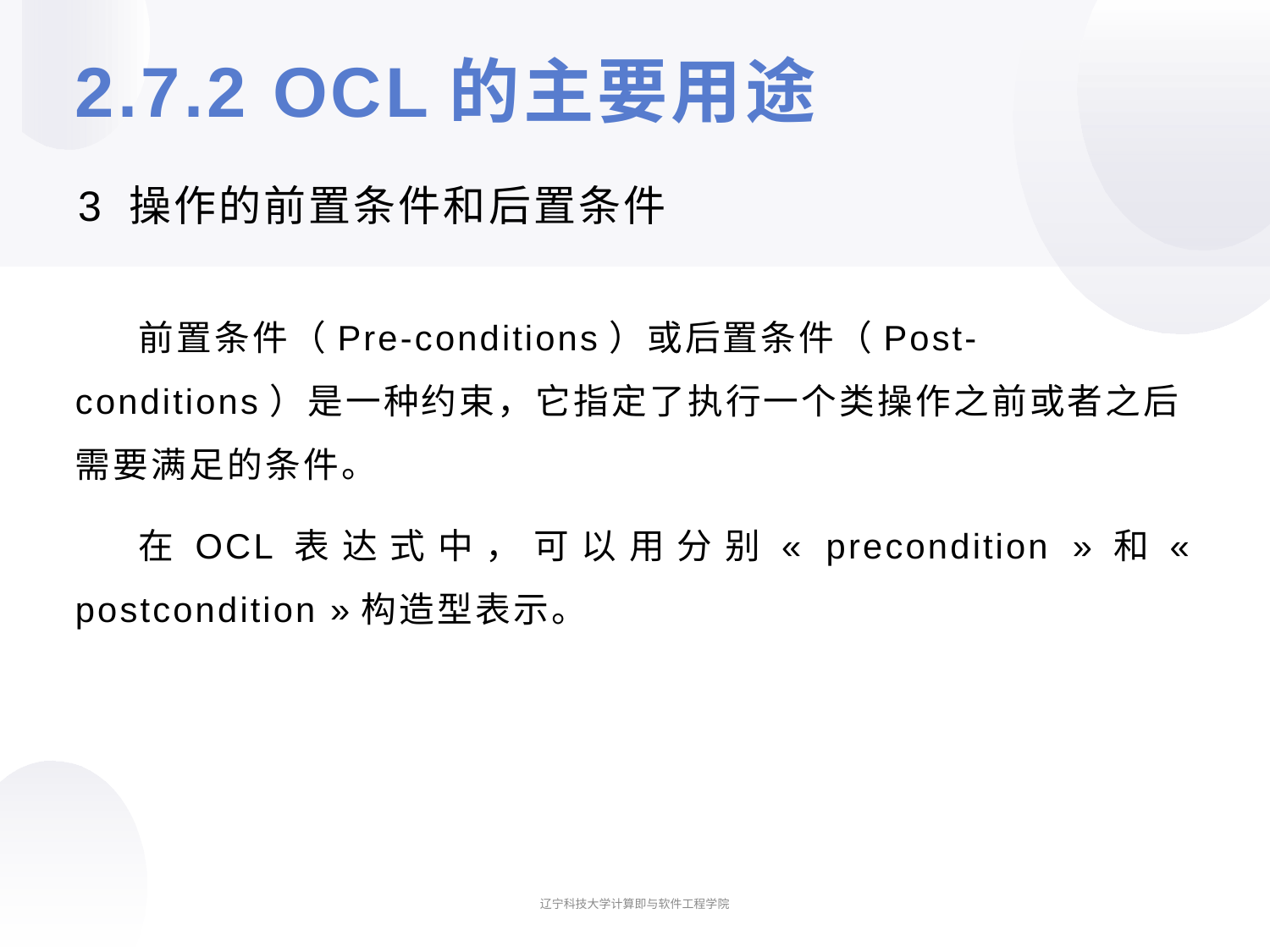

# 2.7.2 OCL的主要用途
3 操作的前置条件和后置条件

前置条件（Pre-conditions）或后置条件（Post-conditions）是一种约束，它指定了执行一个类操作之前或者之后需要满足的条件。
在OCL表达式中，可以用分别« precondition »和« postcondition »构造型表示。

辽宁科技大学计算即与软件工程学院
116